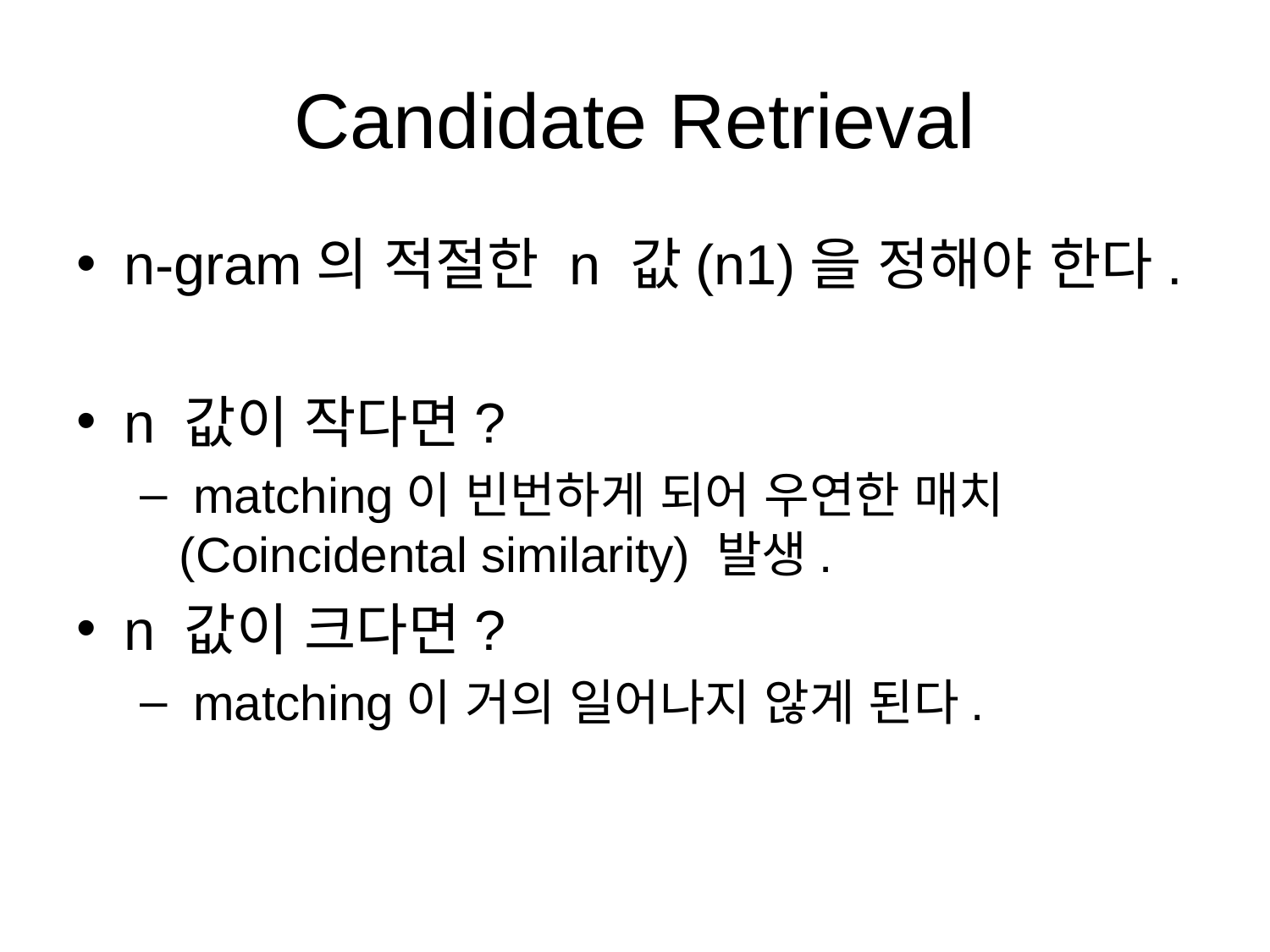

# Candidate Retrieval
n-gram의 적절한 n 값(n1)을 정해야 한다.

n 값이 작다면?
 matching이 빈번하게 되어 우연한 매치(Coincidental similarity) 발생.
n 값이 크다면?
 matching이 거의 일어나지 않게 된다.